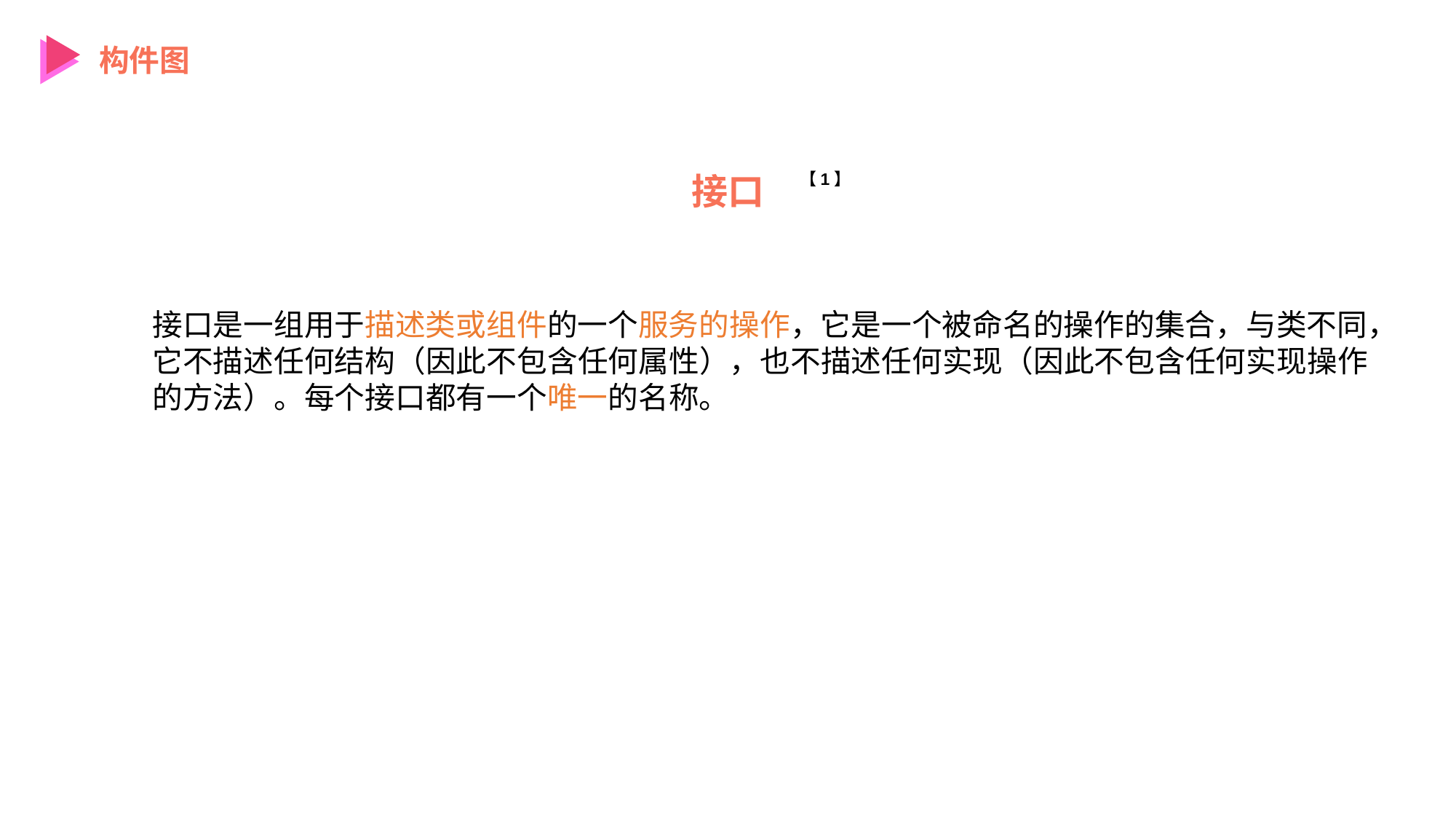

构件图
接口
【1】
接口是一组用于描述类或组件的一个服务的操作，它是一个被命名的操作的集合，与类不同，
它不描述任何结构（因此不包含任何属性），也不描述任何实现（因此不包含任何实现操作
的方法）。每个接口都有一个唯一的名称。